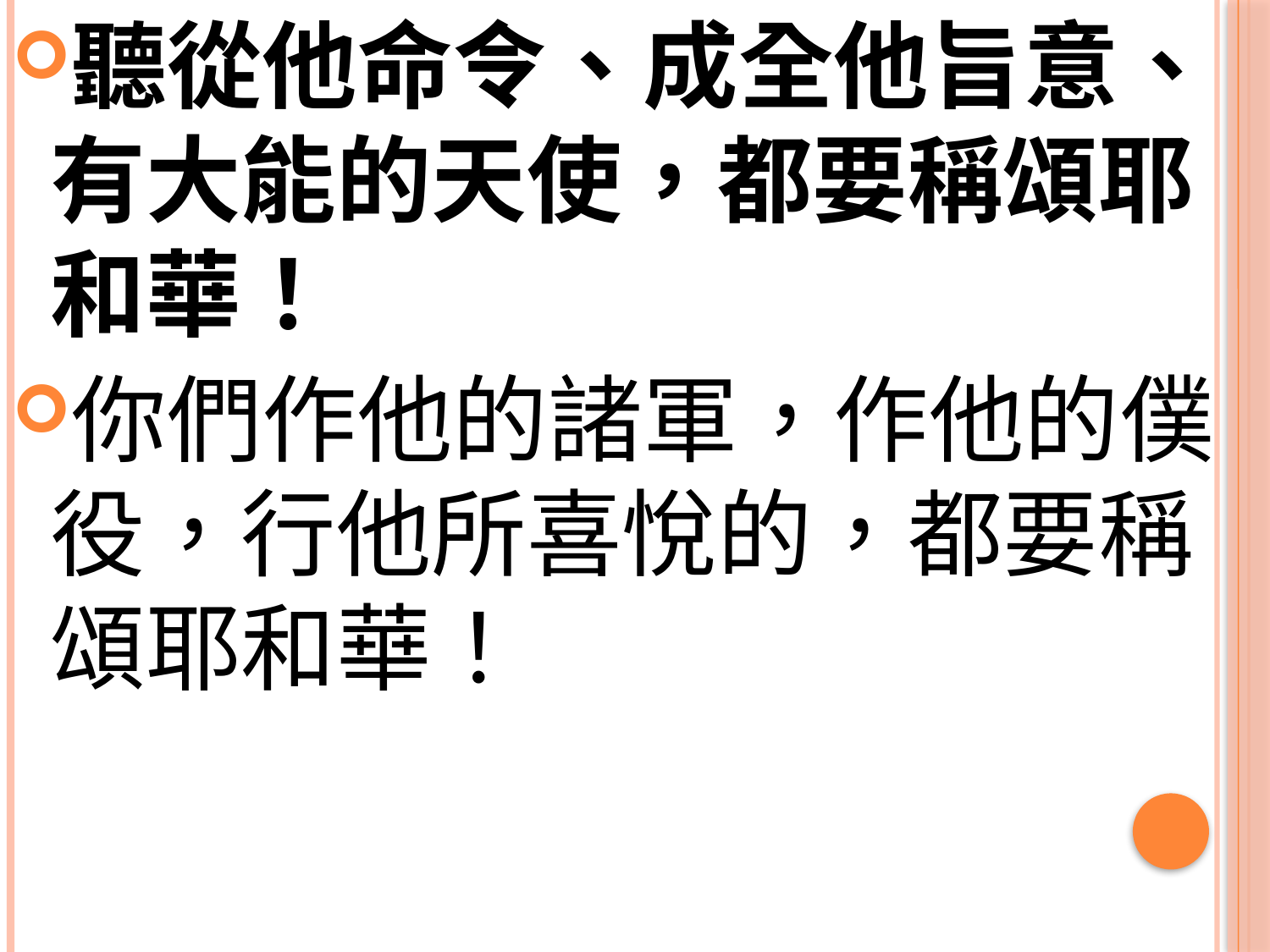

聽從他命令、成全他旨意、有大能的天使，都要稱頌耶和華！
你們作他的諸軍，作他的僕役，行他所喜悅的，都要稱頌耶和華！